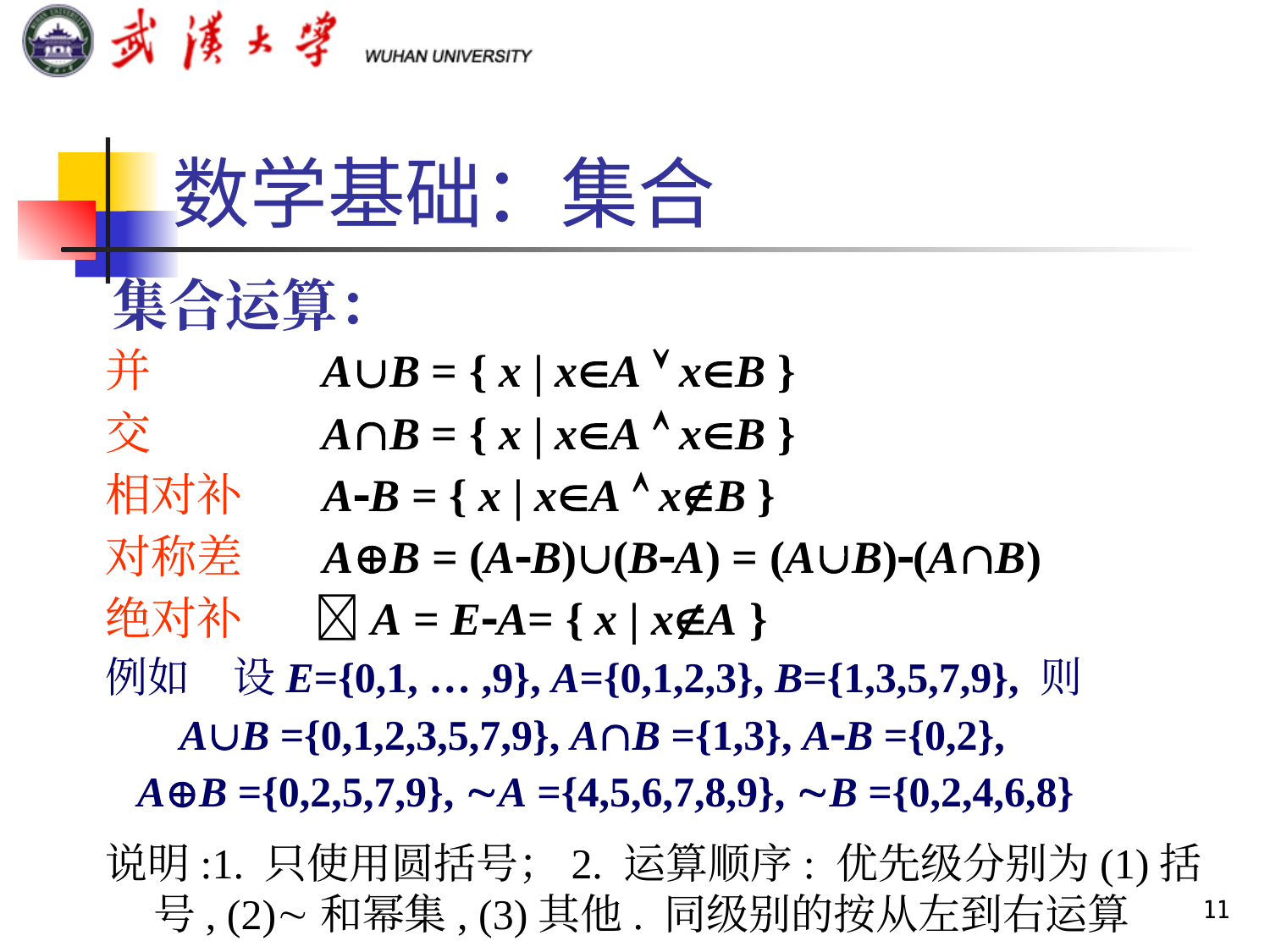

数学基础：集合
集合运算：
并              A∪B = { x | x∈A ∨ x∈B }
交              A∩B = { x | x∈A ∧ x∈B }
相对补      A−B = { x | x∈A ∧ x∉B }
对称差      A⊕B = (A−B)∪(B−A) = (A∪B)−(A∩B)
绝对补      ∼A = E−A= { x | x∉A }
例如    设E={0,1, … ,9}, A={0,1,2,3}, B={1,3,5,7,9}, 则
       A∪B ={0,1,2,3,5,7,9}, A∩B ={1,3}, A−B ={0,2},
   A⊕B ={0,2,5,7,9}, ∼A ={4,5,6,7,8,9}, ∼B ={0,2,4,6,8}
说明:1. 只使用圆括号；2. 运算顺序: 优先级分别为(1)括号, (2)∼和幂集, (3)其他. 同级别的按从左到右运算
11